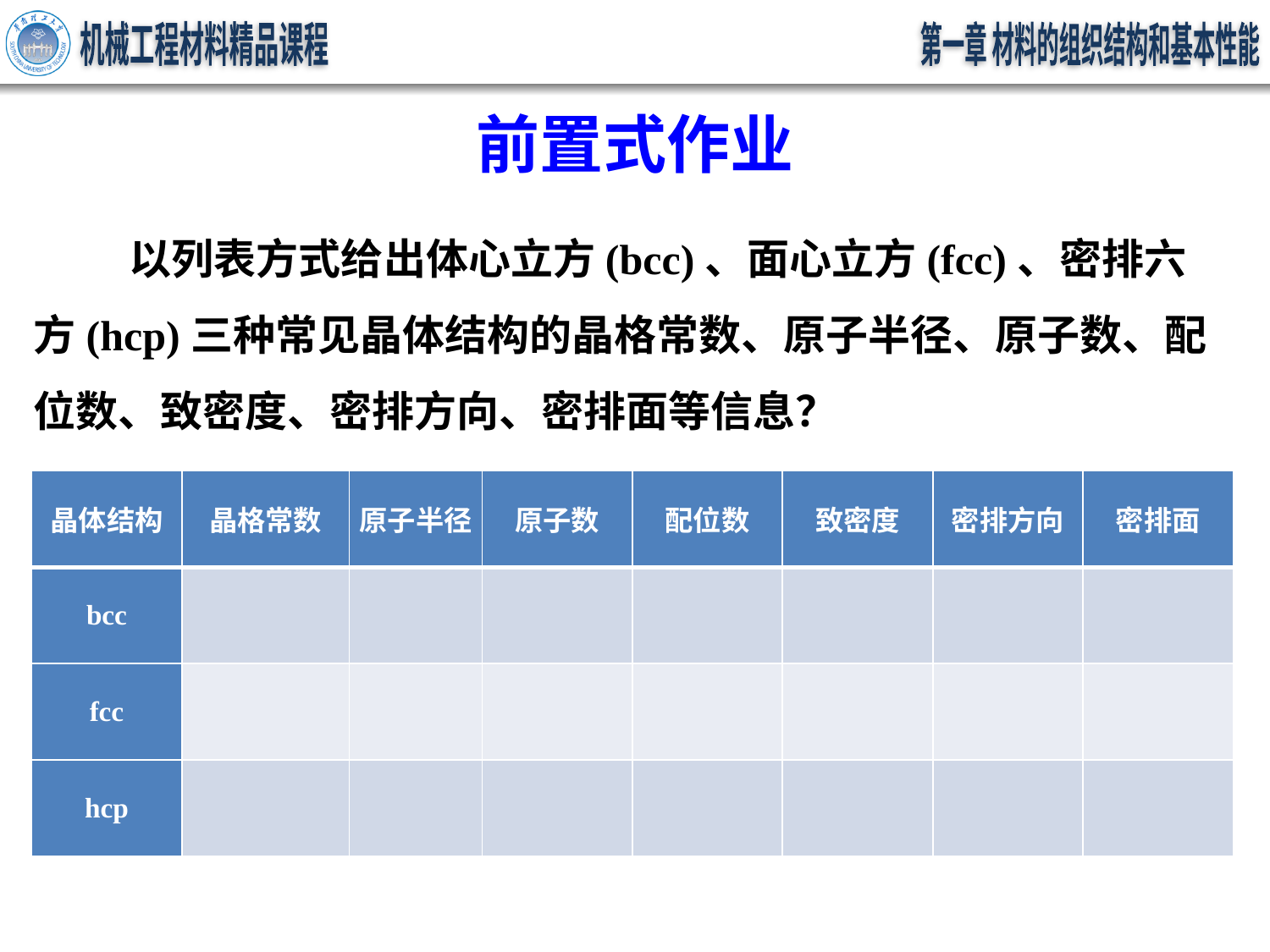

# 前置式作业
         以列表方式给出体心立方(bcc)、面心立方(fcc)、密排六方(hcp)三种常见晶体结构的晶格常数、原子半径、原子数、配位数、致密度、密排方向、密排面等信息？
| 晶体结构 | 晶格常数 | 原子半径 | 原子数 | 配位数 | 致密度 | 密排方向 | 密排面 |
| --- | --- | --- | --- | --- | --- | --- | --- |
| bcc |  |  |  |  |  |  |  |
| fcc |  |  |  |  |  |  |  |
| hcp |  |  |  |  |  |  |  |